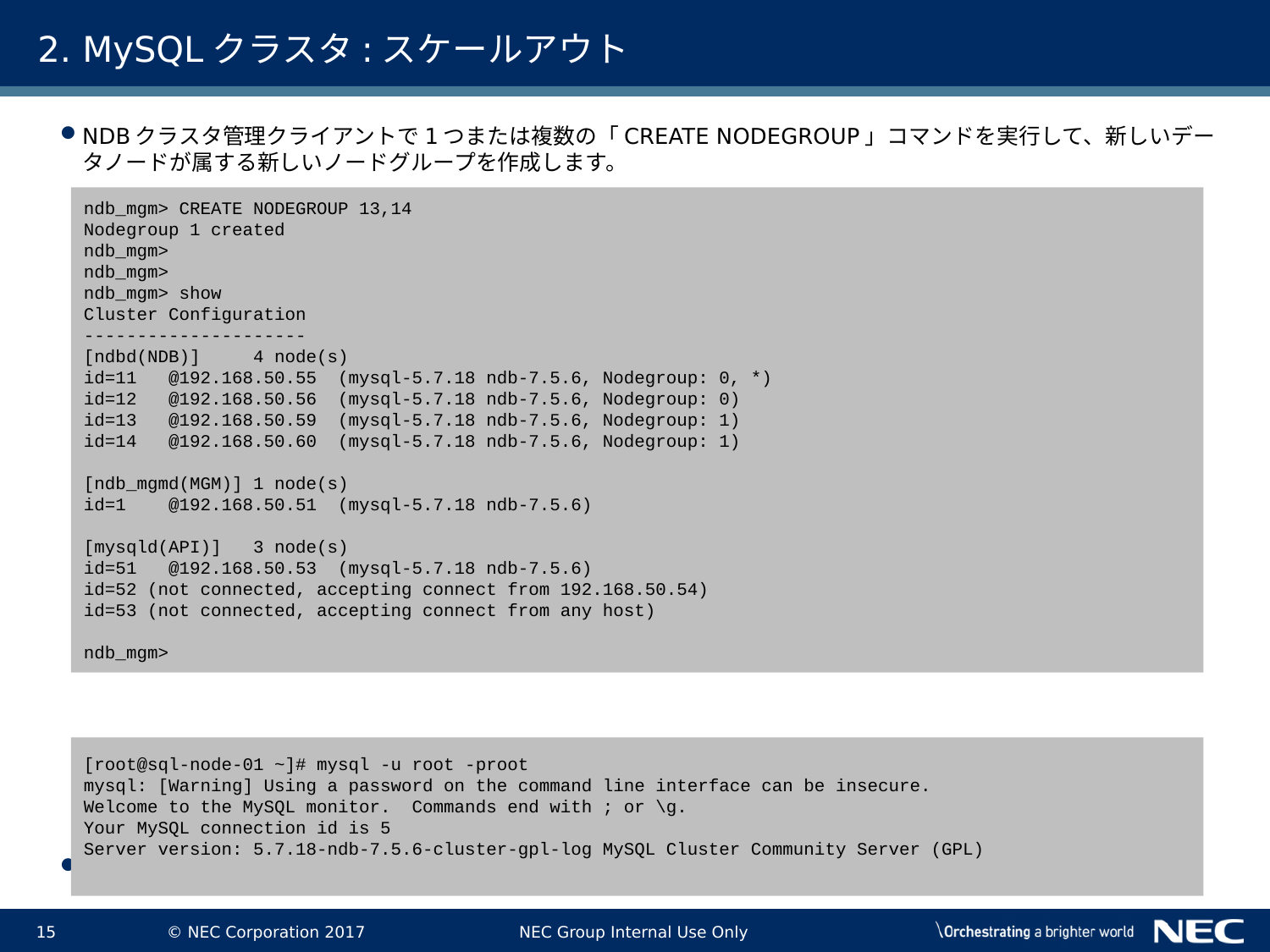

# 2. MySQLクラスタ:スケールアウト
NDBクラスタ管理クライアントで1つまたは複数の「CREATE NODEGROUP」コマンドを実行して、新しいデータノードが属する新しいノードグループを作成します。

クラスタのデータを新しいノードを含む全てのデータノードに再配布します。

ndb_mgm> CREATE NODEGROUP 13,14
Nodegroup 1 created
ndb_mgm>
ndb_mgm>
ndb_mgm> show
Cluster Configuration
---------------------
[ndbd(NDB)]     4 node(s)
id=11   @192.168.50.55  (mysql-5.7.18 ndb-7.5.6, Nodegroup: 0, *)
id=12   @192.168.50.56  (mysql-5.7.18 ndb-7.5.6, Nodegroup: 0)
id=13   @192.168.50.59  (mysql-5.7.18 ndb-7.5.6, Nodegroup: 1)
id=14   @192.168.50.60  (mysql-5.7.18 ndb-7.5.6, Nodegroup: 1)

[ndb_mgmd(MGM)] 1 node(s)
id=1    @192.168.50.51  (mysql-5.7.18 ndb-7.5.6)

[mysqld(API)]   3 node(s)
id=51   @192.168.50.53  (mysql-5.7.18 ndb-7.5.6)
id=52 (not connected, accepting connect from 192.168.50.54)
id=53 (not connected, accepting connect from any host)

ndb_mgm>
[root@sql-node-01 ~]# mysql -u root -proot
mysql: [Warning] Using a password on the command line interface can be insecure.
Welcome to the MySQL monitor.  Commands end with ; or \g.
Your MySQL connection id is 5
Server version: 5.7.18-ndb-7.5.6-cluster-gpl-log MySQL Cluster Community Server (GPL)